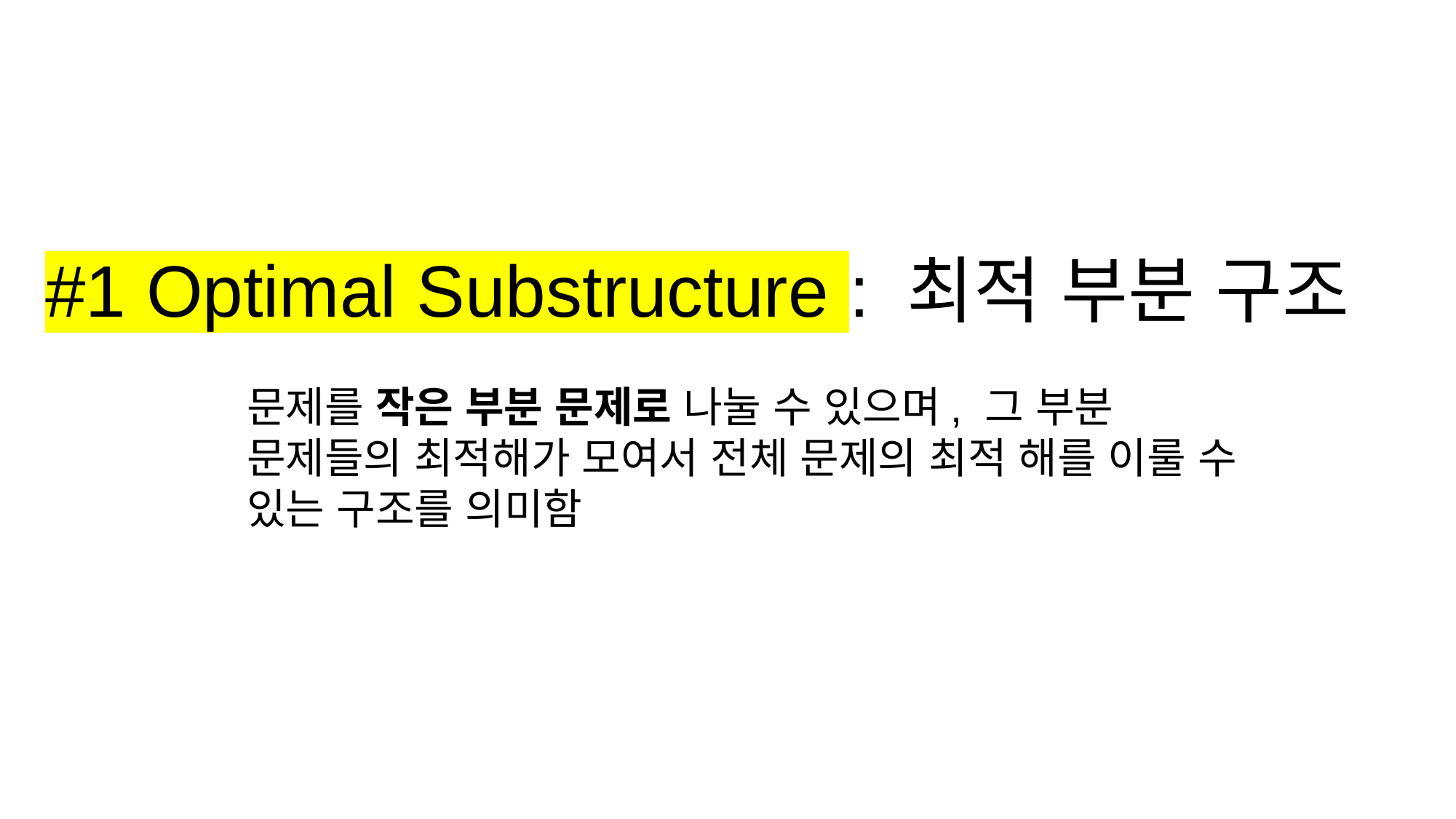

#1 Optimal Substructure : 최적 부분 구조
문제를 작은 부분 문제로 나눌 수 있으며, 그 부분 문제들의 최적해가 모여서 전체 문제의 최적 해를 이룰 수 있는 구조를 의미함